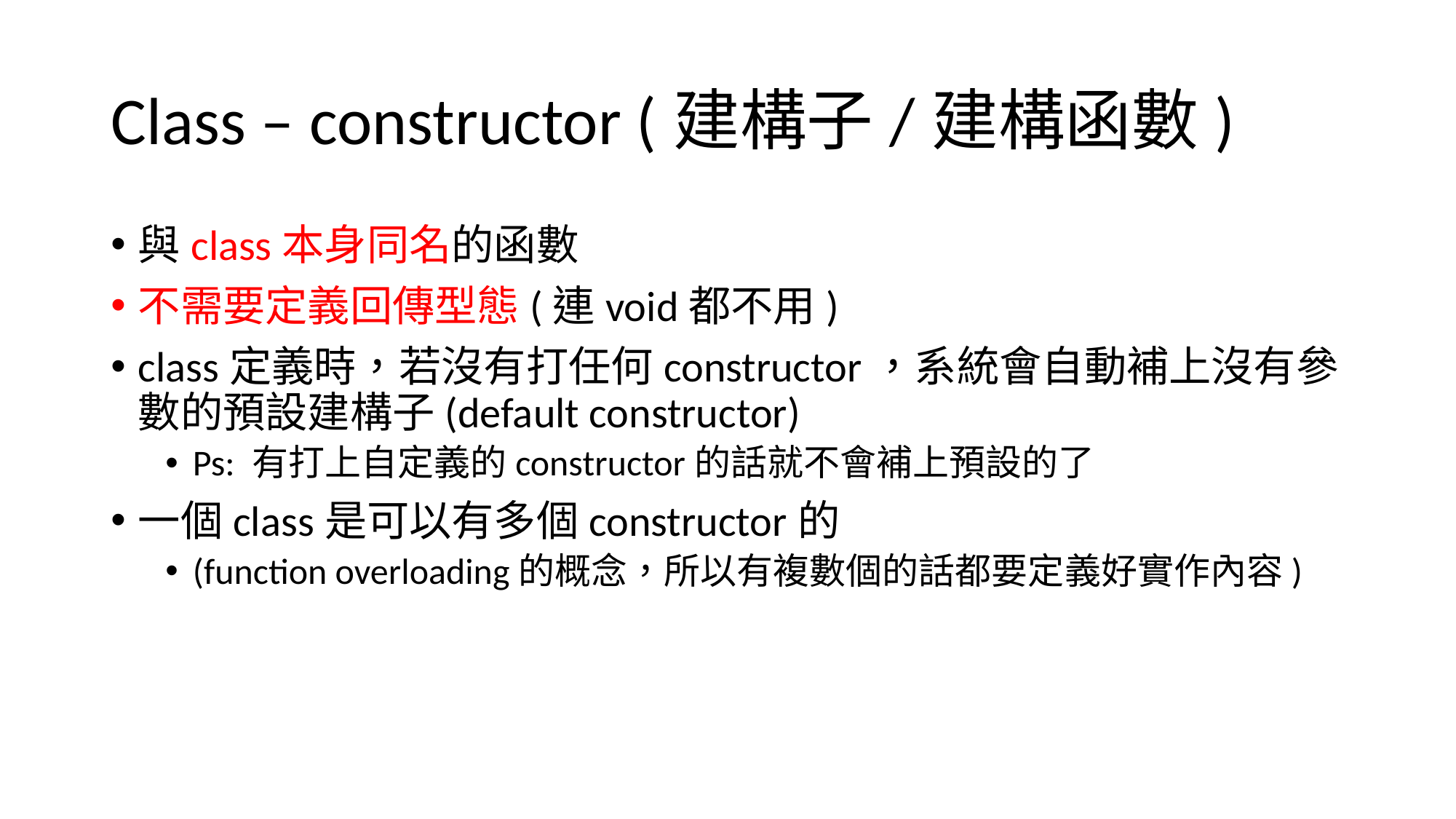

# Class – constructor (建構子/建構函數)
與class本身同名的函數
不需要定義回傳型態(連void都不用)
class定義時，若沒有打任何constructor，系統會自動補上沒有參數的預設建構子(default constructor)
Ps: 有打上自定義的constructor的話就不會補上預設的了
一個class是可以有多個constructor的
(function overloading的概念，所以有複數個的話都要定義好實作內容)